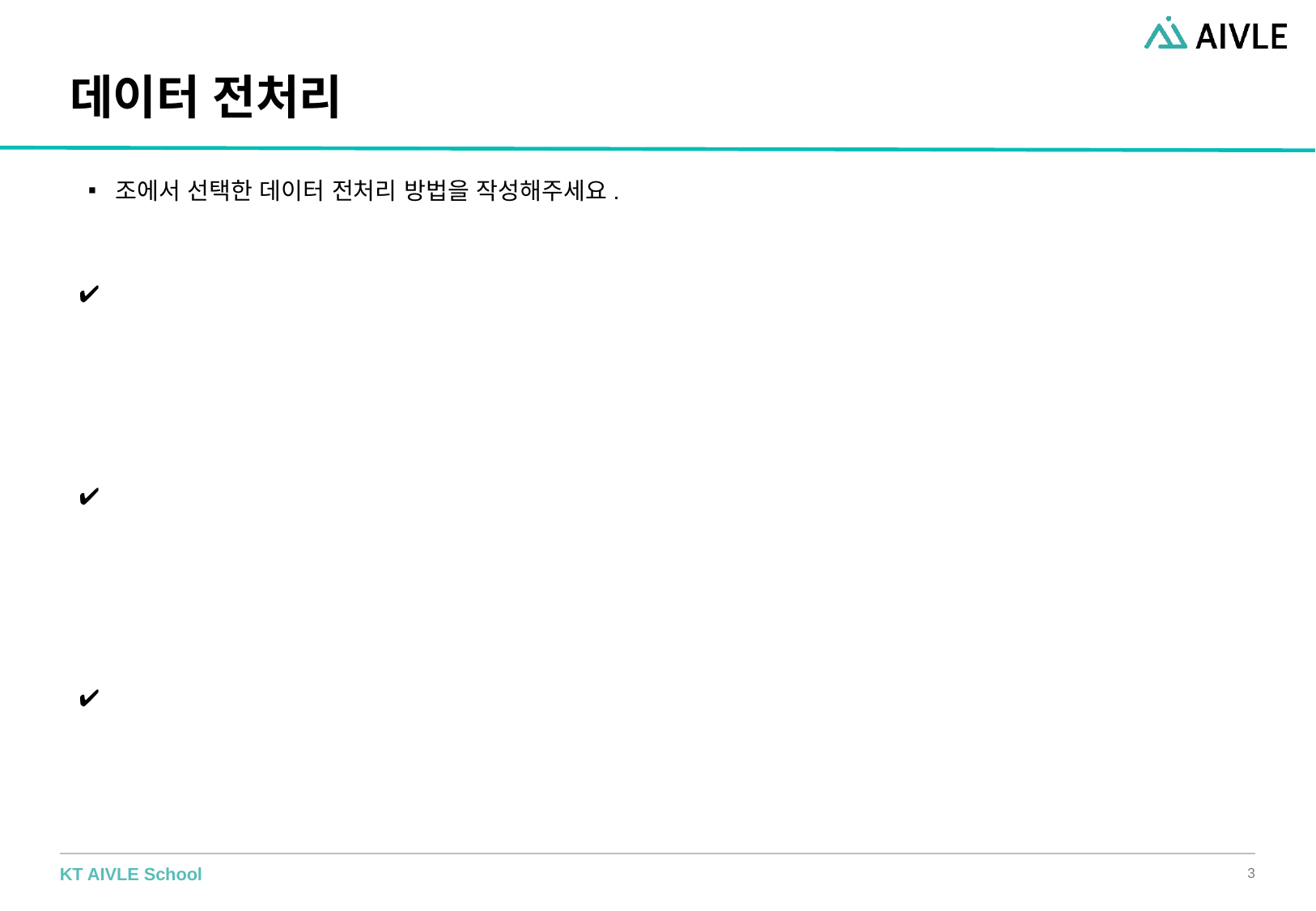

# 데이터 전처리
조에서 선택한 데이터 전처리 방법을 작성해주세요.